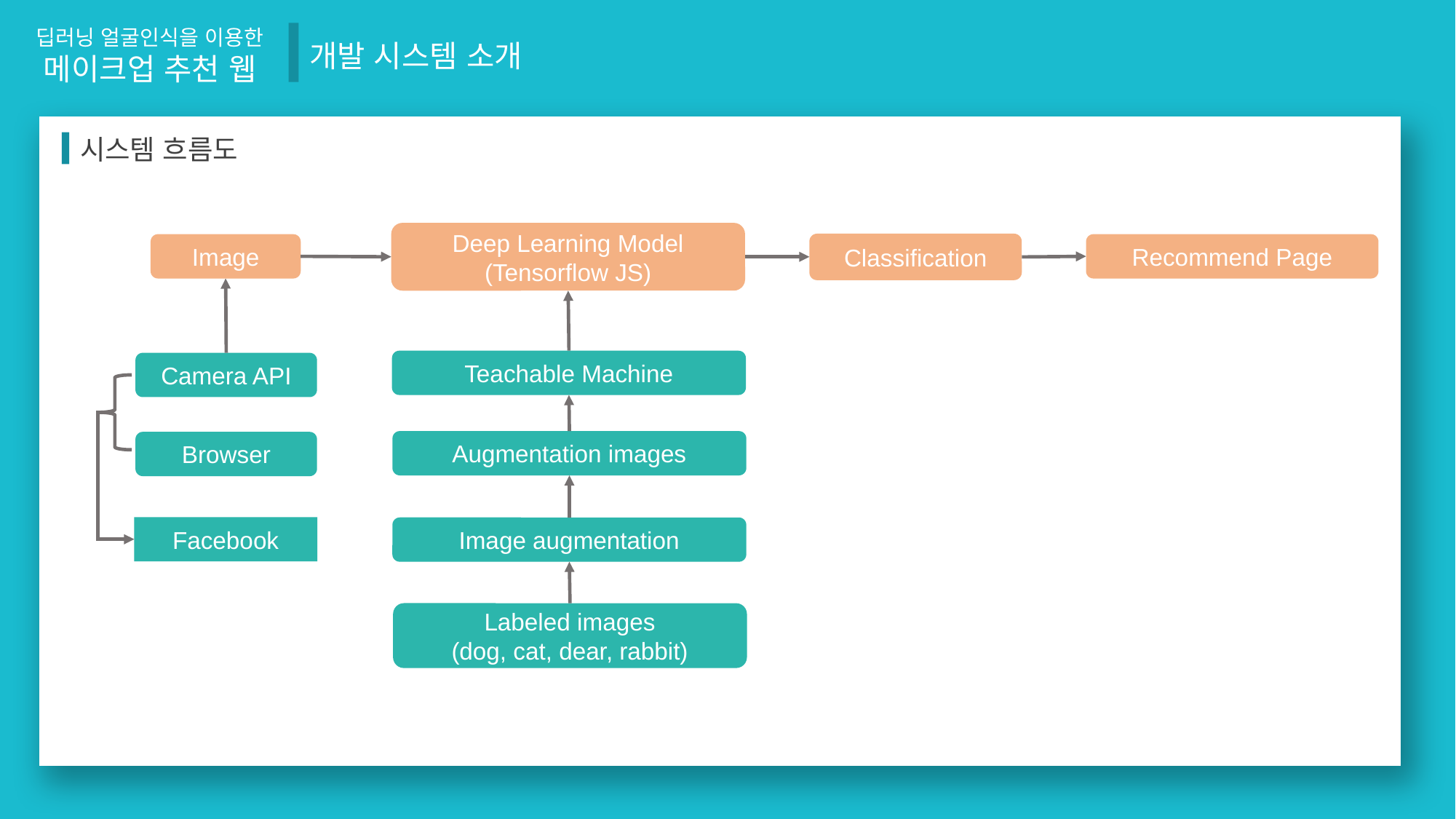

딥러닝 얼굴인식을 이용한
메이크업 추천 웹

개발 시스템 소개

시스템 흐름도

Deep Learning Model
(Tensorflow JS)
Classification
Recommend Page
Image
Teachable Machine
Camera API

Augmentation images
Browser
Facebook
Image augmentation
Labeled images
(dog, cat, dear, rabbit)